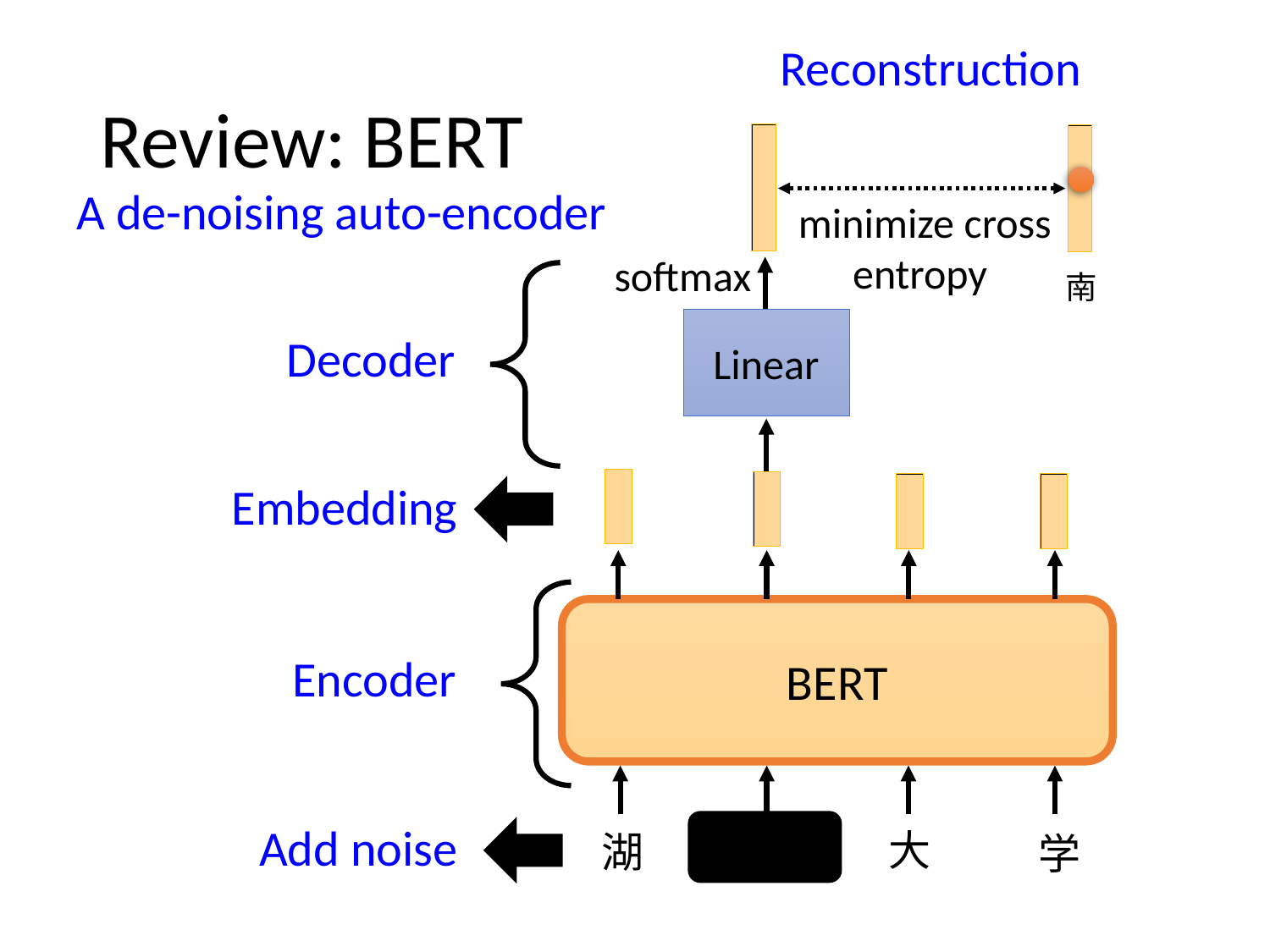

Reconstruction
# Review: BERT

A de-noising auto-encoder

minimize cross entropy
softmax
南

Linear
Decoder
Embedding

BERT
Encoder
Add noise

大

湖
灣
学